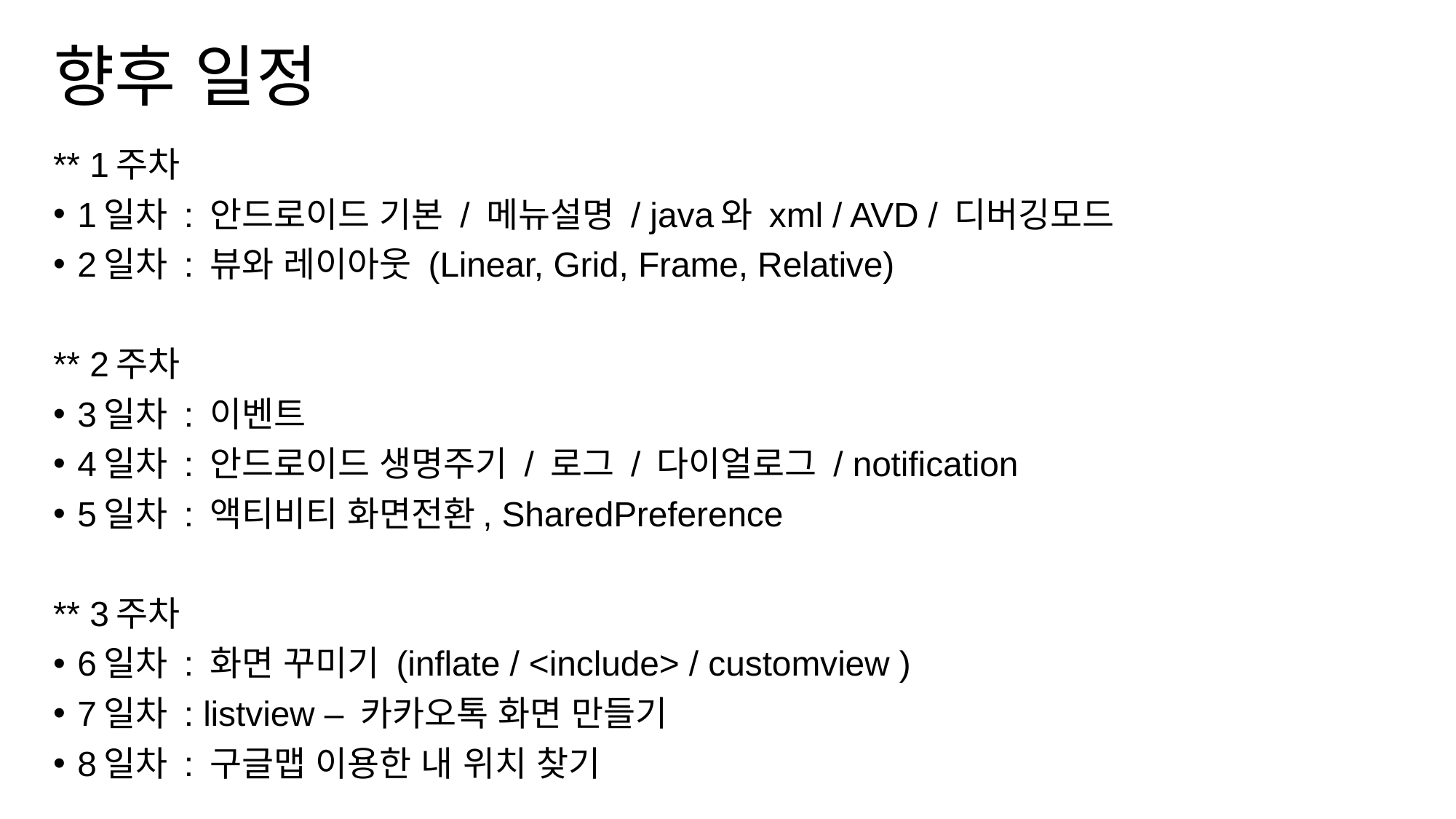

# 향후 일정
** 1주차
1일차 : 안드로이드 기본 / 메뉴설명 / java와 xml / AVD / 디버깅모드
2일차 : 뷰와 레이아웃 (Linear, Grid, Frame, Relative)

** 2주차
3일차 : 이벤트
4일차 : 안드로이드 생명주기 / 로그 / 다이얼로그 / notification
5일차 : 액티비티 화면전환, SharedPreference

** 3주차
6일차 : 화면 꾸미기 (inflate / <include> / customview )
7일차 : listview – 카카오톡 화면 만들기
8일차 : 구글맵 이용한 내 위치 찾기